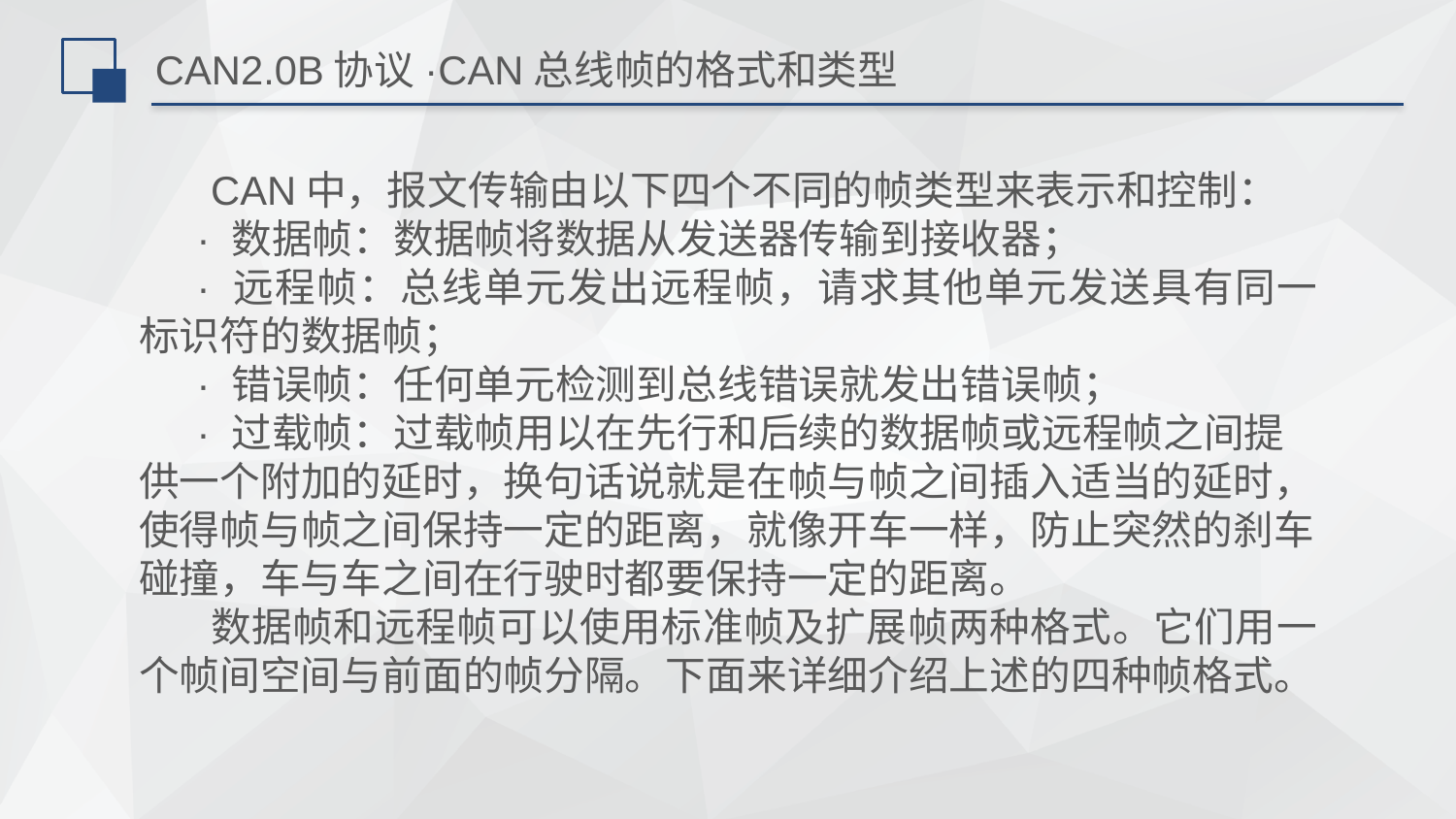

# CAN2.0B协议·CAN总线帧的格式和类型
CAN中，报文传输由以下四个不同的帧类型来表示和控制：
· 数据帧：数据帧将数据从发送器传输到接收器；
· 远程帧：总线单元发出远程帧，请求其他单元发送具有同一标识符的数据帧；
· 错误帧：任何单元检测到总线错误就发出错误帧；
· 过载帧：过载帧用以在先行和后续的数据帧或远程帧之间提供一个附加的延时，换句话说就是在帧与帧之间插入适当的延时，使得帧与帧之间保持一定的距离，就像开车一样，防止突然的刹车碰撞，车与车之间在行驶时都要保持一定的距离。
数据帧和远程帧可以使用标准帧及扩展帧两种格式。它们用一个帧间空间与前面的帧分隔。下面来详细介绍上述的四种帧格式。